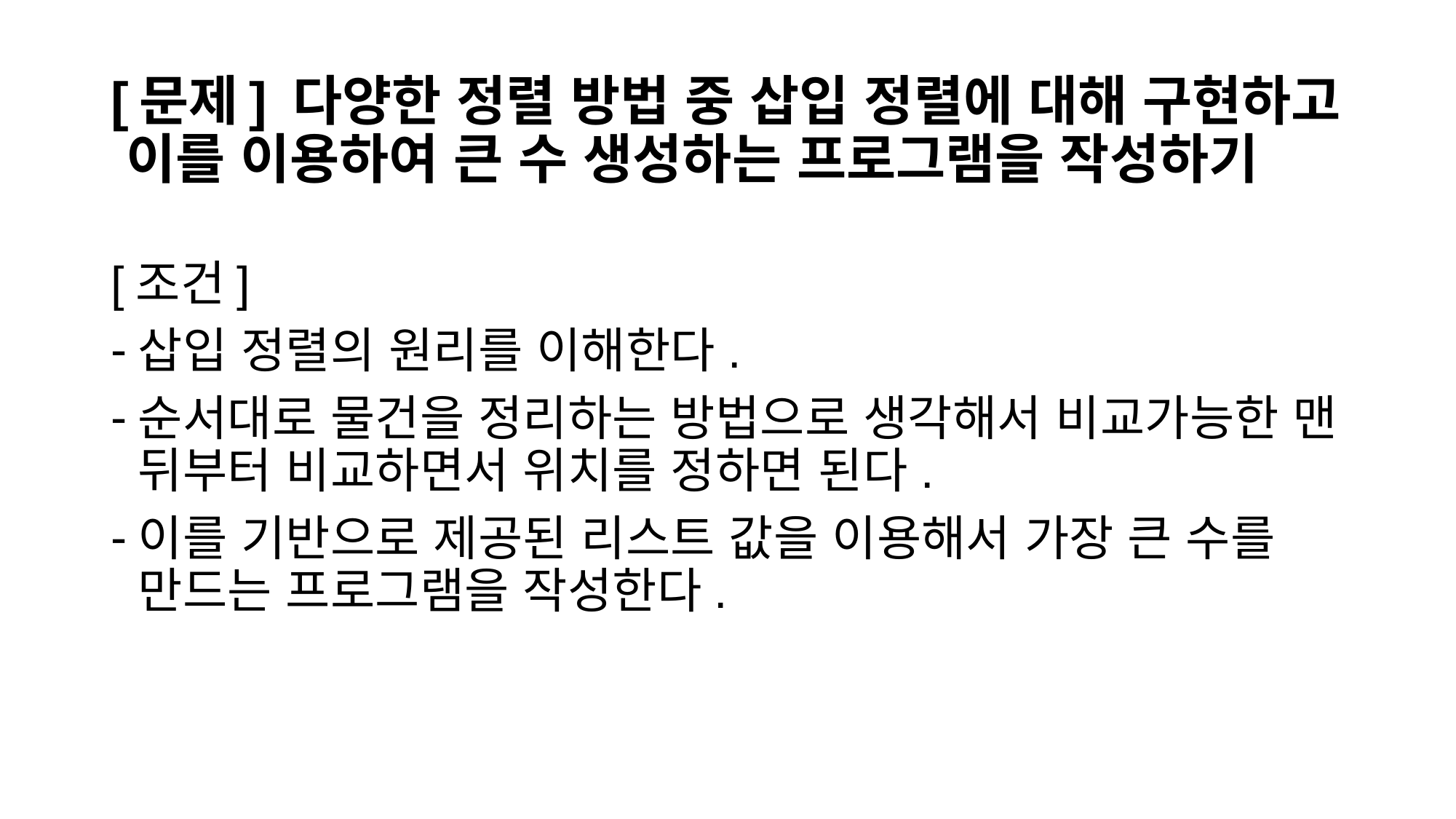

# [문제] 다양한 정렬 방법 중 삽입 정렬에 대해 구현하고  이를 이용하여 큰 수 생성하는 프로그램을 작성하기
[조건]
삽입 정렬의 원리를 이해한다.
순서대로 물건을 정리하는 방법으로 생각해서 비교가능한 맨 뒤부터 비교하면서 위치를 정하면 된다.
이를 기반으로 제공된 리스트 값을 이용해서 가장 큰 수를 만드는 프로그램을 작성한다.